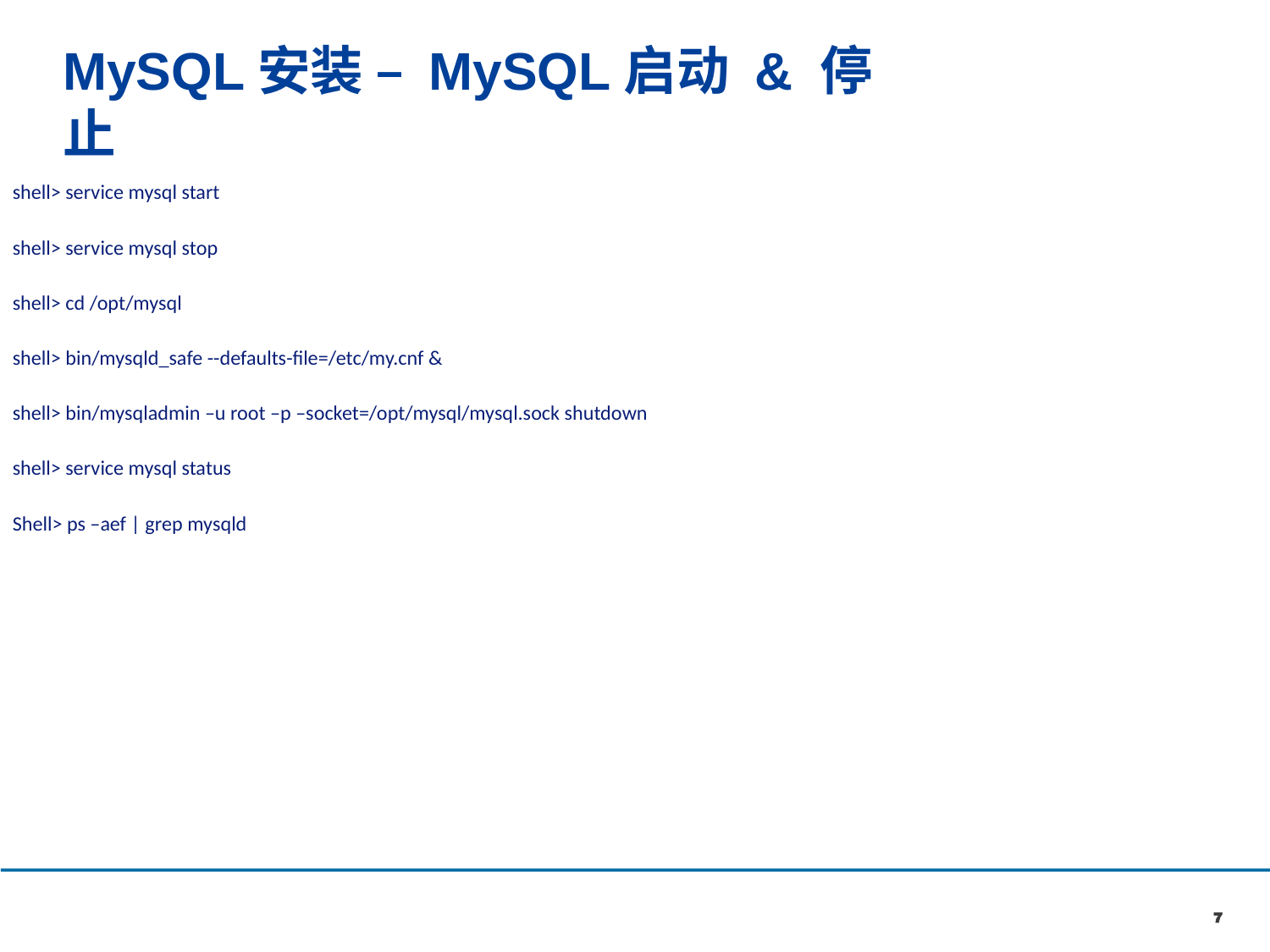

# MySQL安装 – MySQL启动 & 停止

shell> service mysql start
shell> service mysql stop
shell> cd /opt/mysql
shell> bin/mysqld_safe --defaults-file=/etc/my.cnf &
shell> bin/mysqladmin –u root –p –socket=/opt/mysql/mysql.sock shutdown
shell> service mysql status
Shell> ps –aef | grep mysqld

7